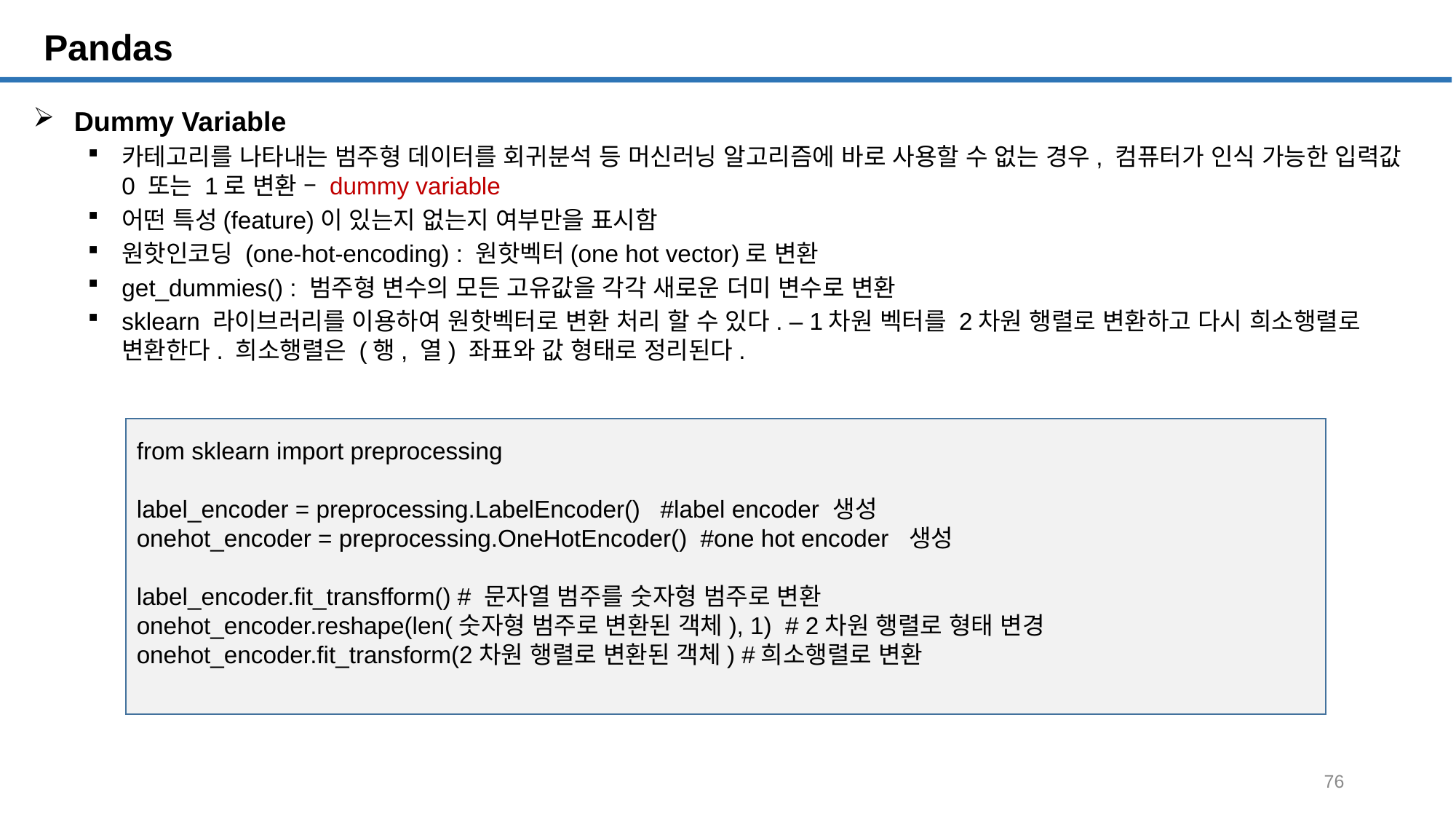

SQL 튜닝 개요
# Pandas

Dummy Variable
카테고리를 나타내는 범주형 데이터를 회귀분석 등 머신러닝 알고리즘에 바로 사용할 수 없는 경우, 컴퓨터가 인식 가능한 입력값 0 또는 1로 변환 – dummy variable
어떤 특성(feature)이 있는지 없는지 여부만을 표시함
원핫인코딩 (one-hot-encoding) : 원핫벡터(one hot vector)로 변환
get_dummies() : 범주형 변수의 모든 고유값을 각각 새로운 더미 변수로 변환
sklearn 라이브러리를 이용하여 원핫벡터로 변환 처리 할 수 있다. – 1차원 벡터를 2차원 행렬로 변환하고 다시 희소행렬로 변환한다. 희소행렬은 (행, 열) 좌표와 값 형태로 정리된다.

from sklearn import preprocessing

label_encoder = preprocessing.LabelEncoder()   #label encoder 생성
onehot_encoder = preprocessing.OneHotEncoder()  #one hot encoder  생성

label_encoder.fit_transfform() # 문자열 범주를 숫자형 범주로 변환
onehot_encoder.reshape(len(숫자형 범주로 변환된 객체), 1)  # 2차원 행렬로 형태 변경
onehot_encoder.fit_transform(2차원 행렬로 변환된 객체) #희소행렬로 변환

76